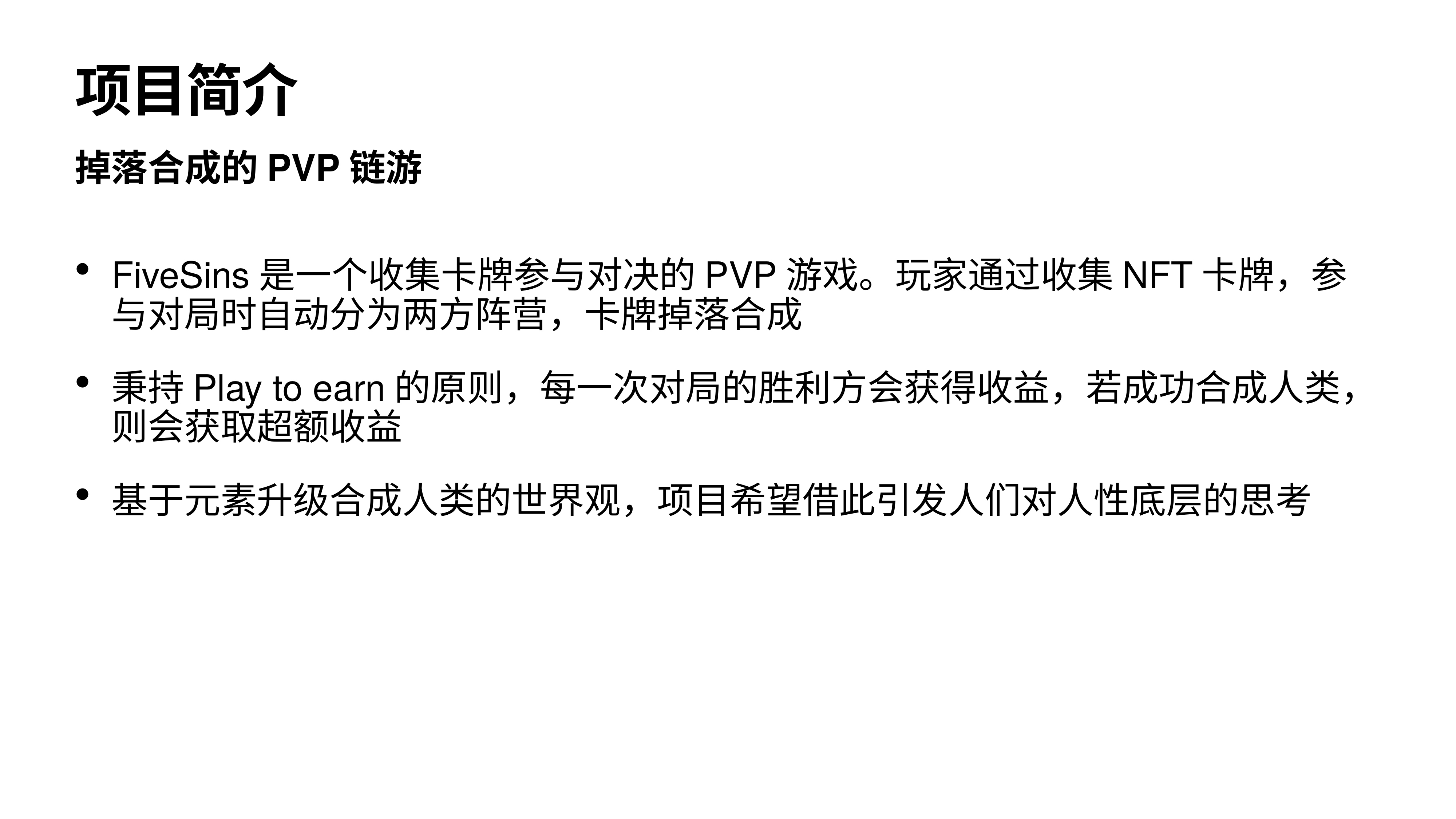

# 项目简介
掉落合成的PVP链游
FiveSins是一个收集卡牌参与对决的PVP游戏。玩家通过收集NFT卡牌，参与对局时自动分为两方阵营，卡牌掉落合成
秉持Play to earn的原则，每一次对局的胜利方会获得收益，若成功合成人类，则会获取超额收益
基于元素升级合成人类的世界观，项目希望借此引发人们对人性底层的思考